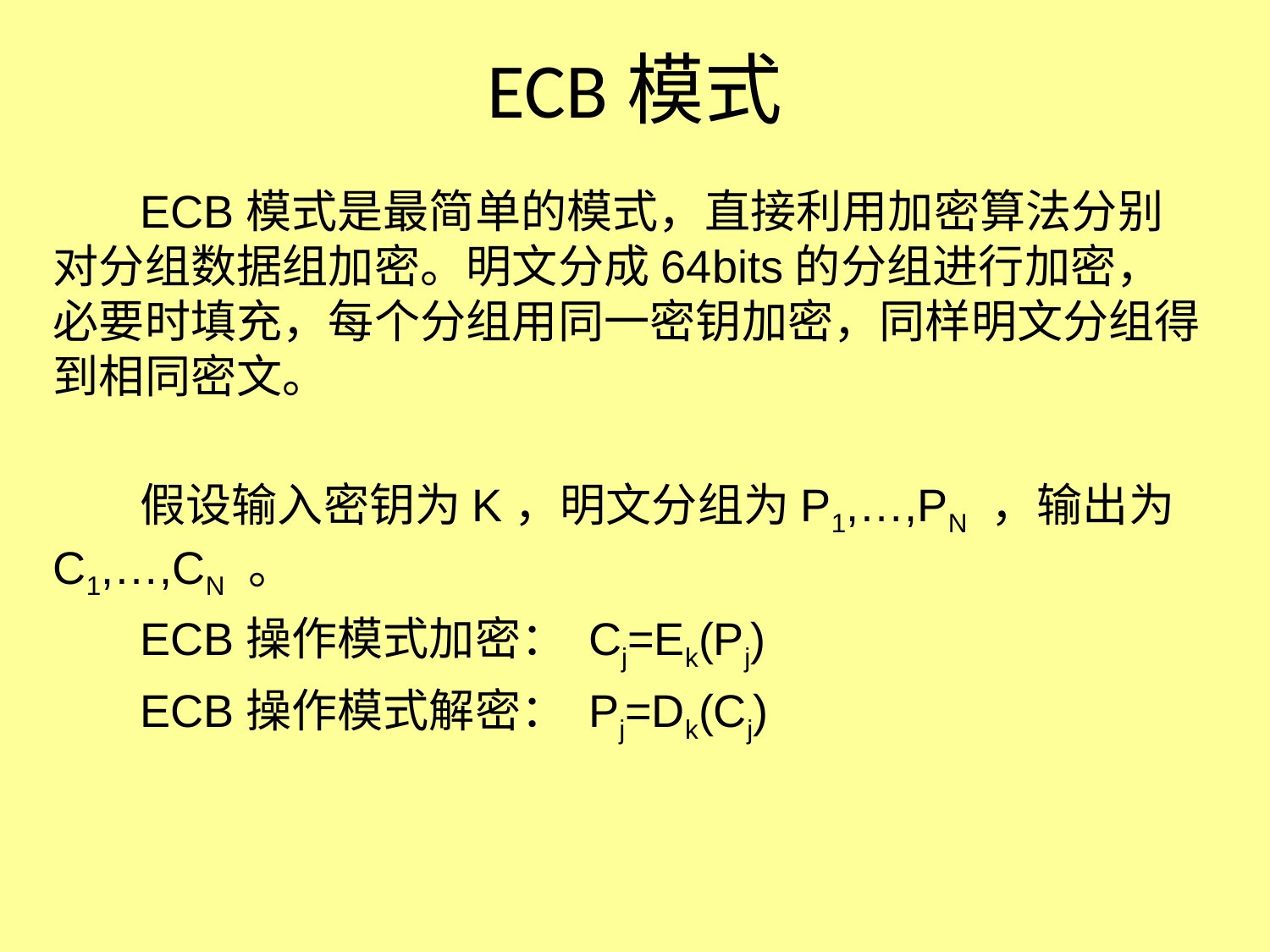

# ECB模式
ECB模式是最简单的模式，直接利用加密算法分别对分组数据组加密。明文分成64bits的分组进行加密，必要时填充，每个分组用同一密钥加密，同样明文分组得到相同密文。

假设输入密钥为K，明文分组为P1,…,PN ，输出为C1,…,CN 。
ECB操作模式加密： Cj=Ek(Pj)
ECB操作模式解密： Pj=Dk(Cj)